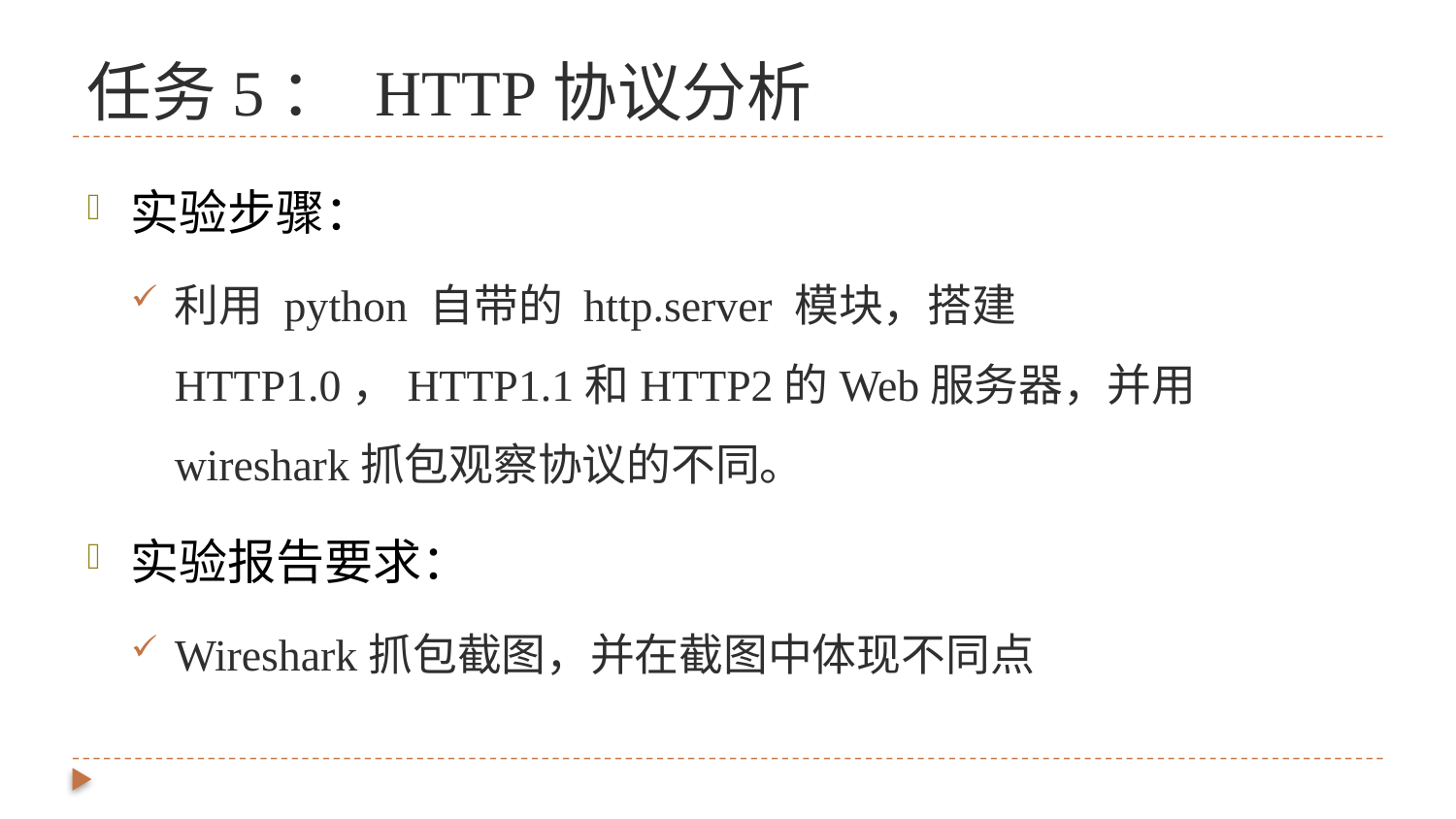

# 任务5： HTTP协议分析
实验步骤：
利用 python 自带的 http.server 模块，搭建HTTP1.0，HTTP1.1和HTTP2的Web服务器，并用wireshark抓包观察协议的不同。
实验报告要求：
Wireshark抓包截图，并在截图中体现不同点